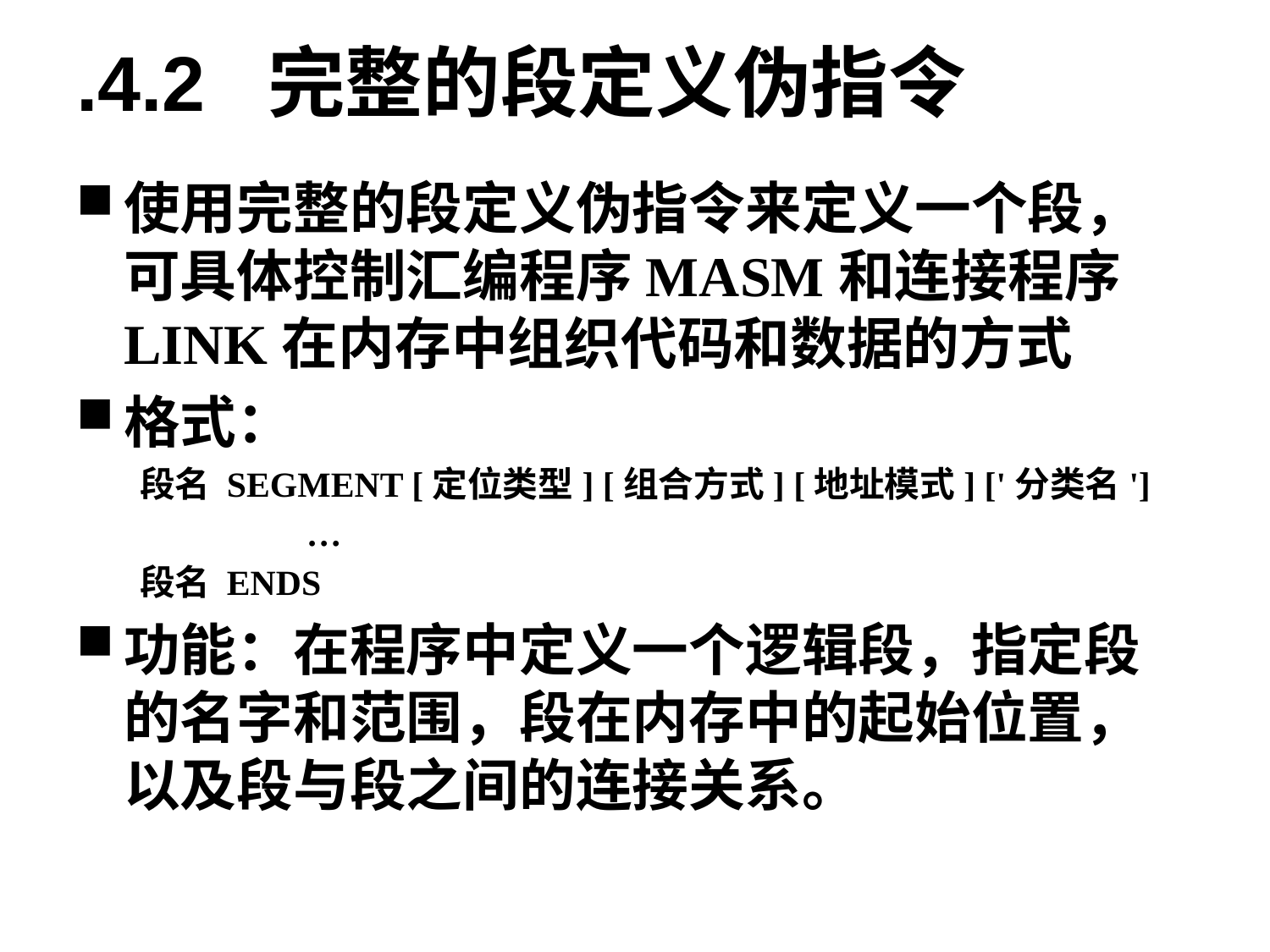

# .4.2  完整的段定义伪指令
使用完整的段定义伪指令来定义一个段，可具体控制汇编程序MASM和连接程序LINK在内存中组织代码和数据的方式
格式：
段名 SEGMENT [定位类型] [组合方式] [地址模式] ['分类名']
		…
段名 ENDS
功能：在程序中定义一个逻辑段，指定段的名字和范围，段在内存中的起始位置，以及段与段之间的连接关系。